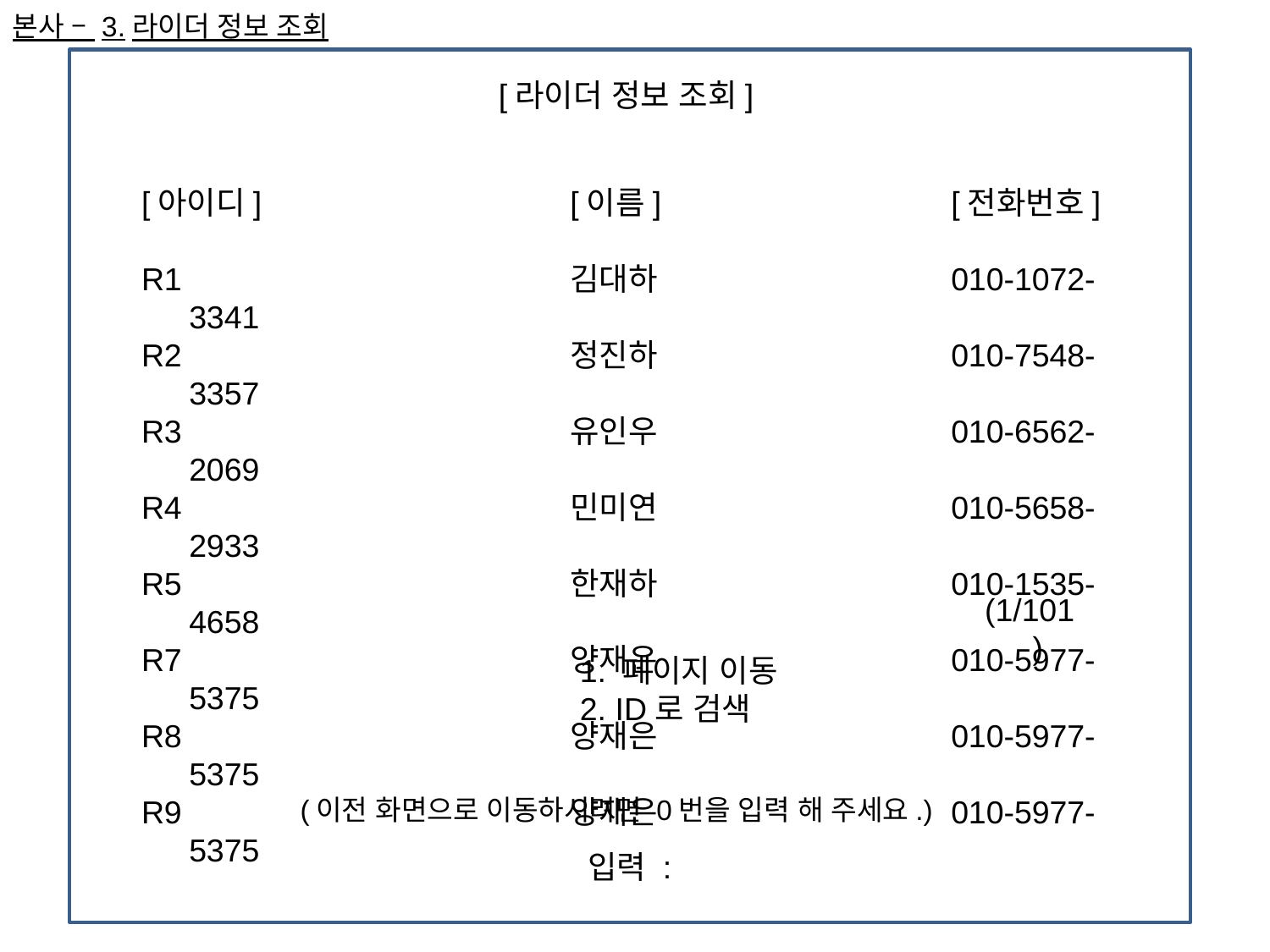

본사 – 3.라이더 정보 조회

[라이더 정보 조회]
[아이디]			[이름]			[전화번호]

R1				김대하			010-1072-3341
R2				정진하			010-7548-3357
R3				유인우			010-6562-2069
R4				민미연			010-5658-2933
R5				한재하			010-1535-4658
R7				양재은			010-5977-5375
R8				양재은			010-5977-5375
R9				양재은			010-5977-5375

(1/101)
				1. 페이지 이동
				2. ID로 검색
(이전 화면으로 이동하시려면 0번을 입력 해 주세요.)
입력 :